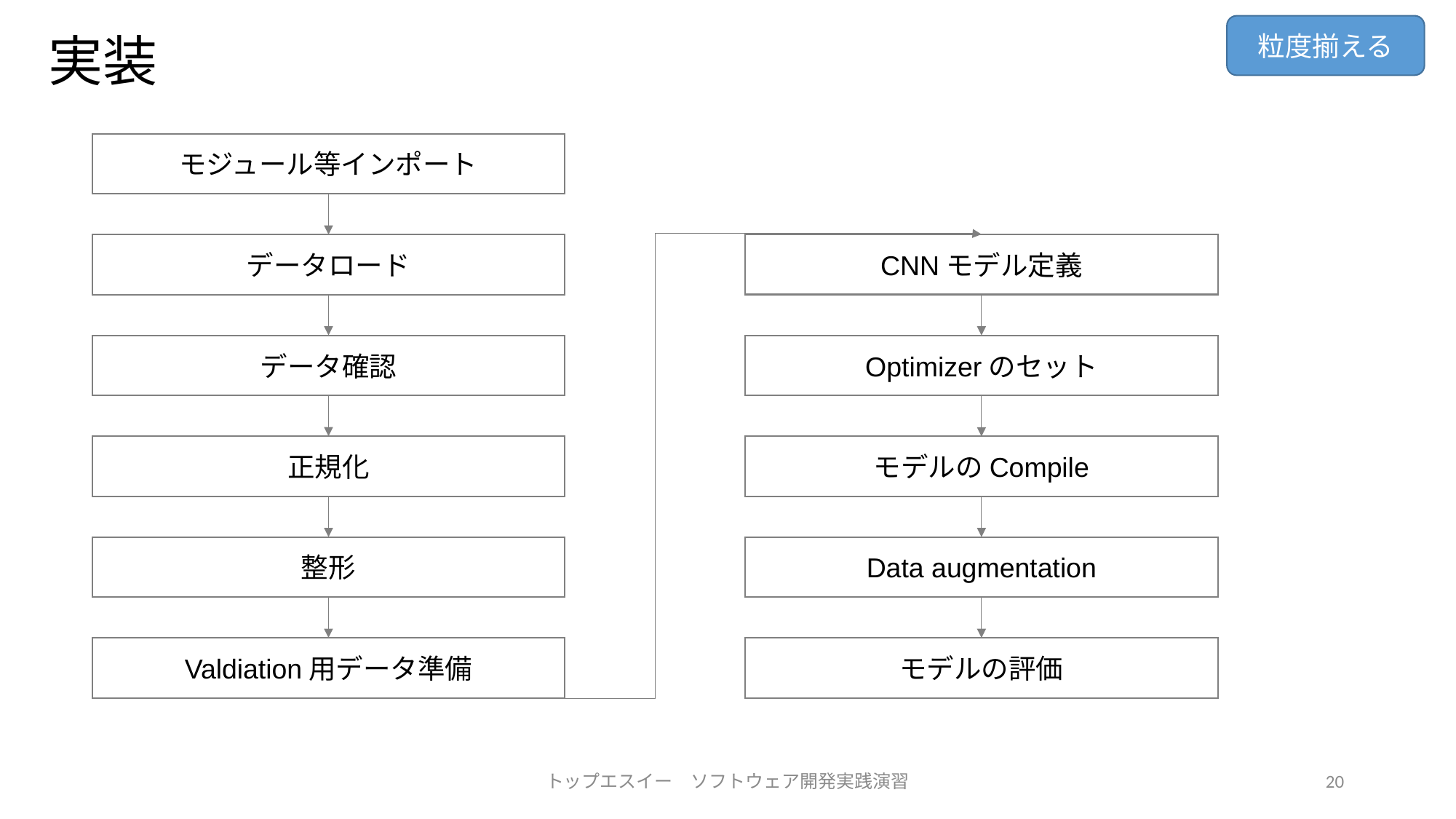

粒度揃える
# 実装
モジュール等インポート
CNNモデル定義
データロード
データ確認
Optimizerのセット
正規化
モデルのCompile
整形
Data augmentation
Valdiation用データ準備
モデルの評価
トップエスイー　ソフトウェア開発実践演習
20